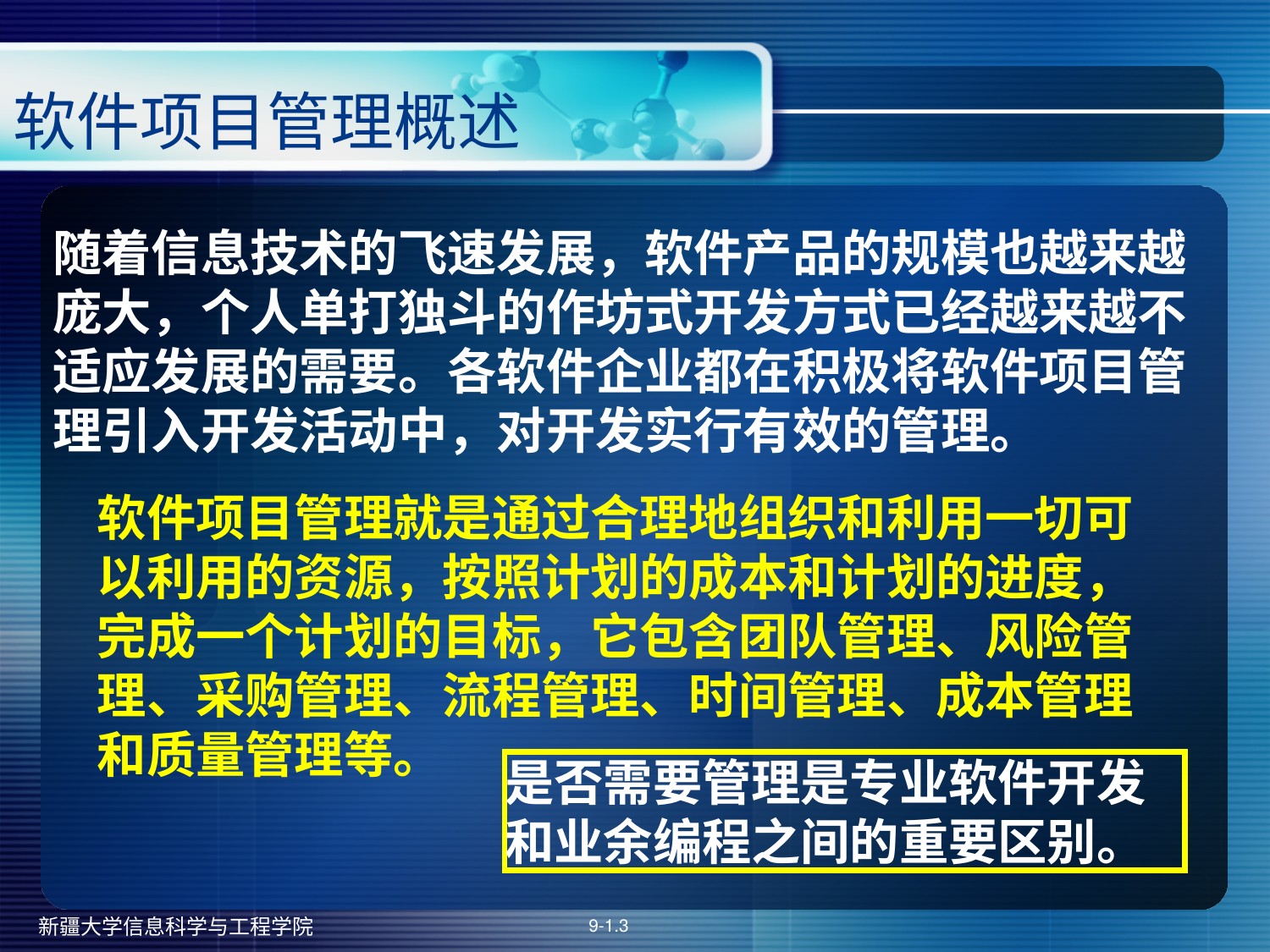

# 软件项目管理概述
随着信息技术的飞速发展，软件产品的规模也越来越庞大，个人单打独斗的作坊式开发方式已经越来越不适应发展的需要。各软件企业都在积极将软件项目管理引入开发活动中，对开发实行有效的管理。

软件项目管理就是通过合理地组织和利用一切可以利用的资源，按照计划的成本和计划的进度，完成一个计划的目标，它包含团队管理、风险管理、采购管理、流程管理、时间管理、成本管理和质量管理等。
是否需要管理是专业软件开发和业余编程之间的重要区别。